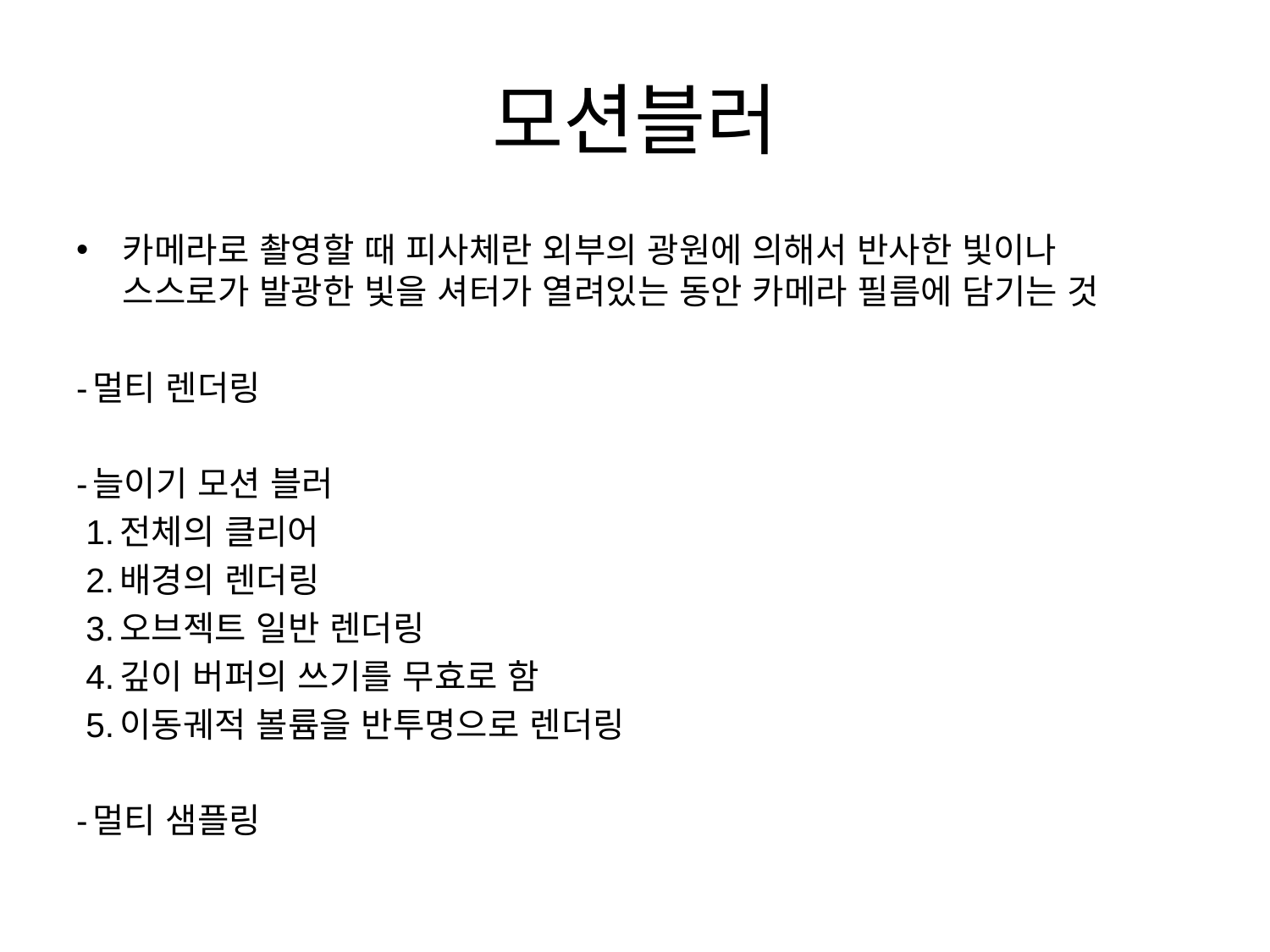

# 모션블러
카메라로 촬영할 때 피사체란 외부의 광원에 의해서 반사한 빛이나 스스로가 발광한 빛을 셔터가 열려있는 동안 카메라 필름에 담기는 것

-멀티 렌더링

-늘이기 모션 블러
 1.전체의 클리어
 2.배경의 렌더링
 3.오브젝트 일반 렌더링
 4.깊이 버퍼의 쓰기를 무효로 함
 5.이동궤적 볼륨을 반투명으로 렌더링

-멀티 샘플링